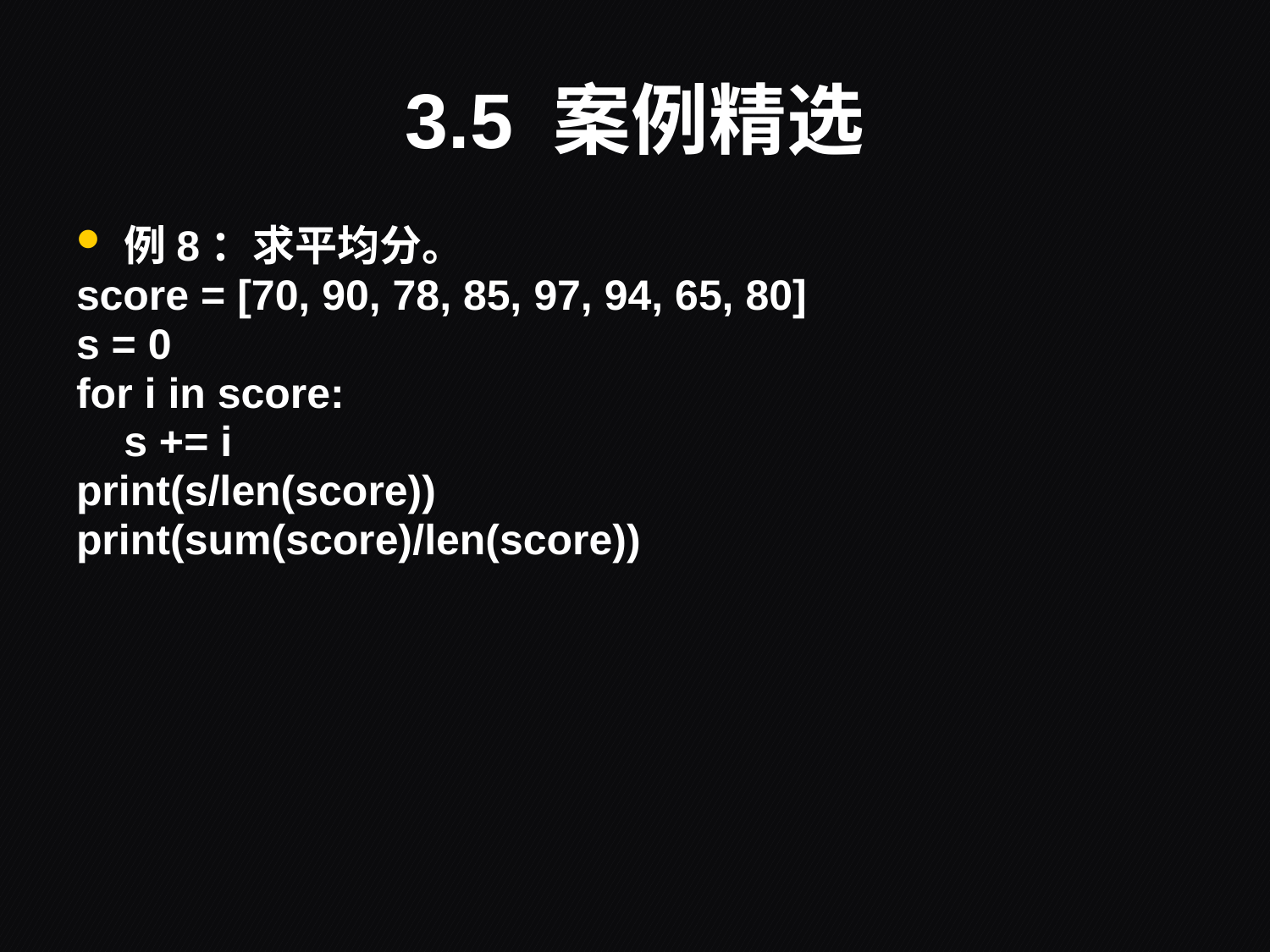

# 3.5 案例精选
例8：求平均分。
score = [70, 90, 78, 85, 97, 94, 65, 80]
s = 0
for i in score:
	s += i
print(s/len(score))
print(sum(score)/len(score))